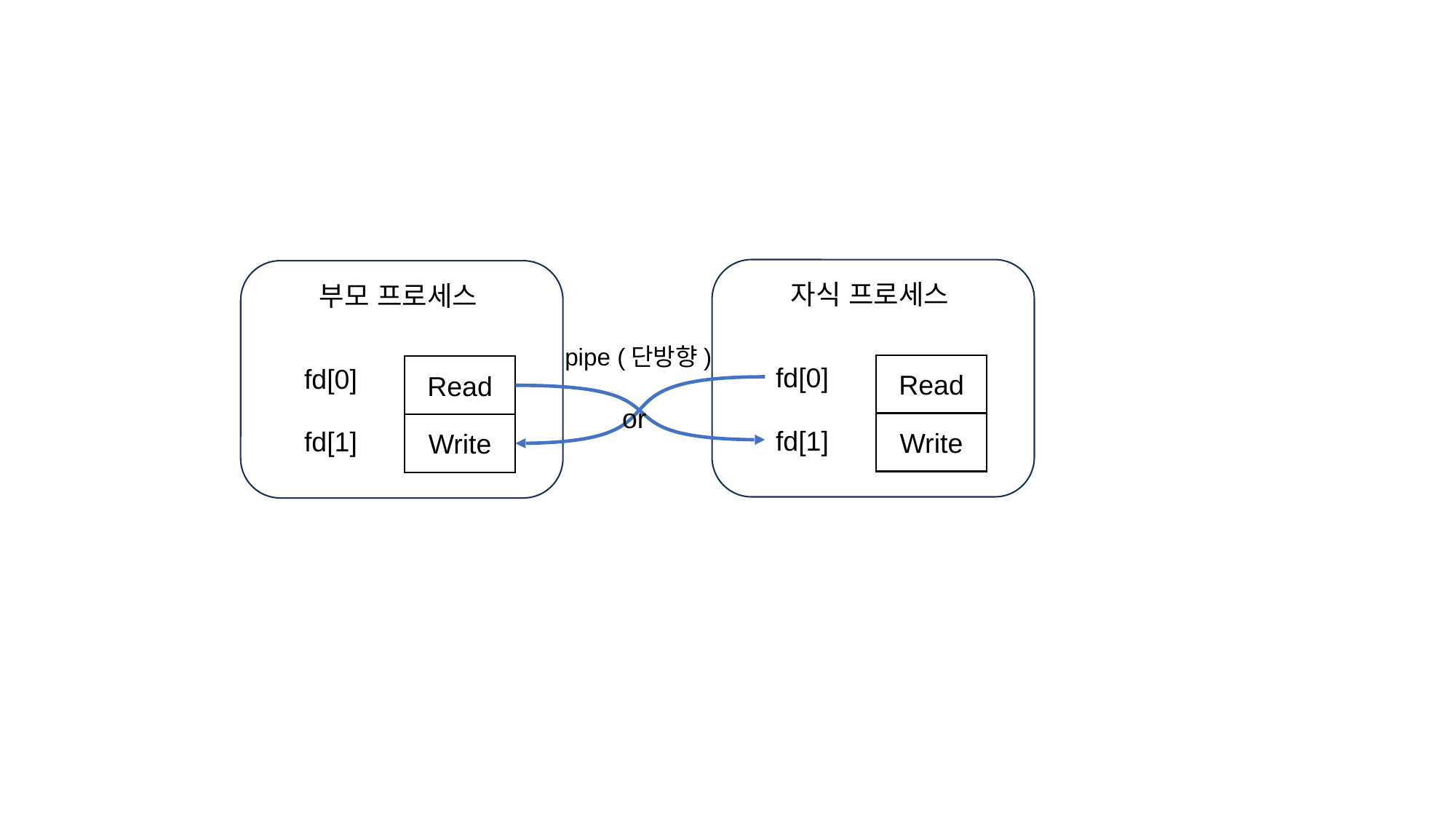

자식 프로세스
부모 프로세스
pipe (단방향)
fd[0]
Read
fd[0]
Read
 or
Write
Write
fd[1]
fd[1]